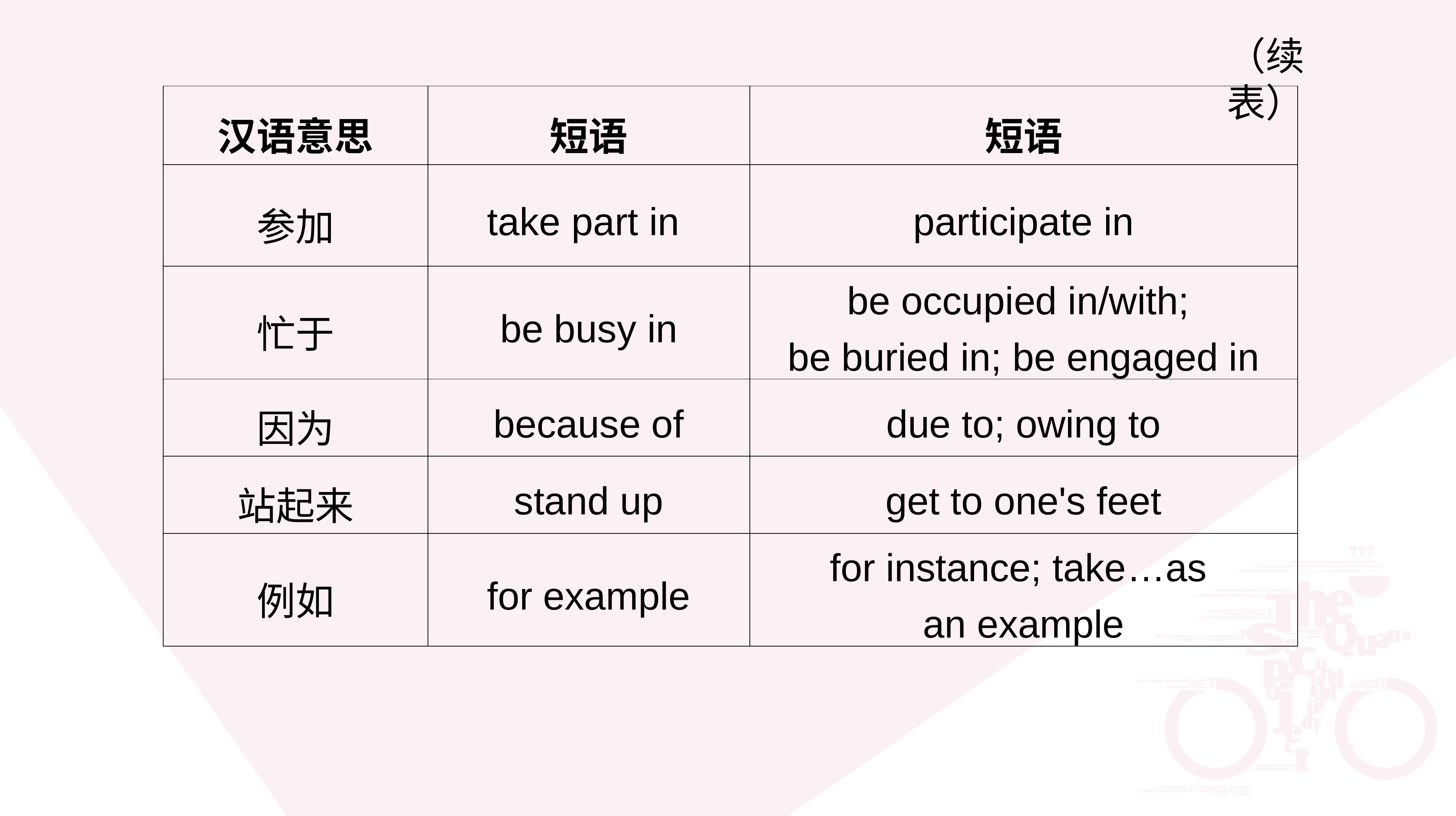

（续表）
| 汉语意思 | 短语 | 短语 |
| --- | --- | --- |
| 参加 | take part in | participate in |
| 忙于 | be busy in | be occupied in/with; be buried in; be engaged in |
| 因为 | because of | due to; owing to |
| 站起来 | stand up | get to one's feet |
| 例如 | for example | for instance; take…as an example |